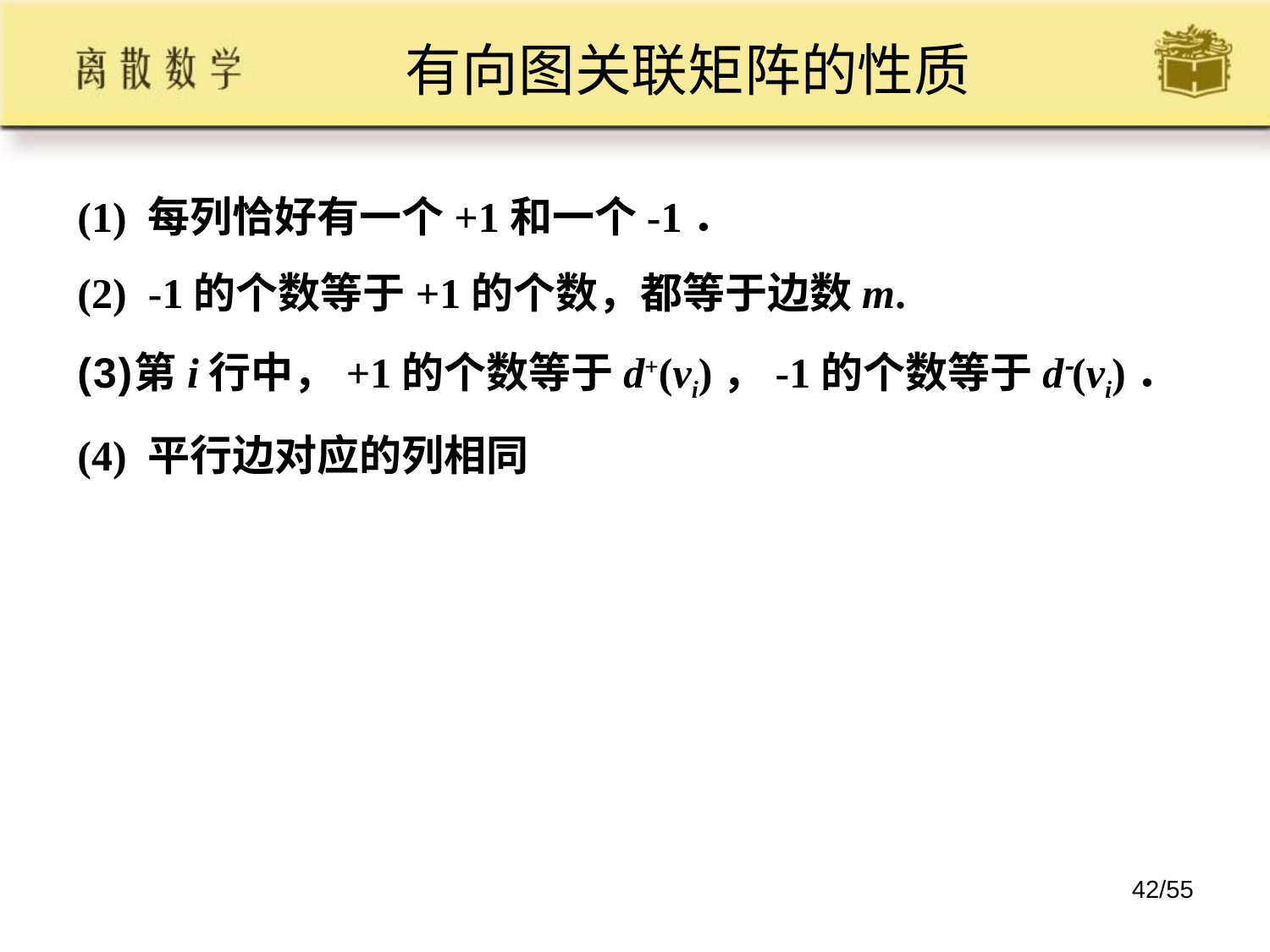

有向图关联矩阵的性质
(1) 每列恰好有一个+1和一个-1．
(2)  -1的个数等于+1的个数，都等于边数m.
第i行中，+1的个数等于d+(vi)，-1的个数等于d−(vi)．
(4) 平行边对应的列相同
42/55